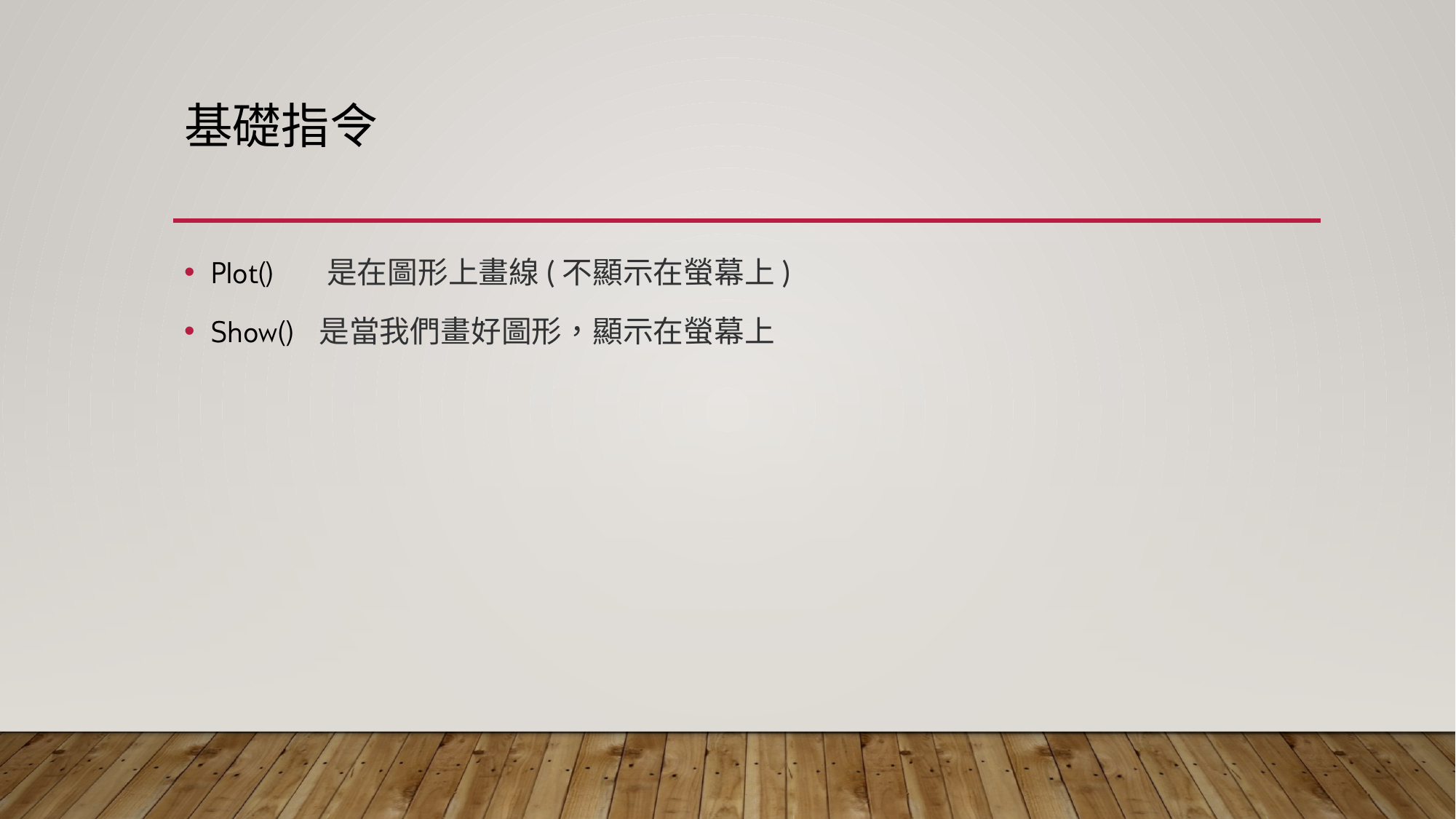

# 基礎指令
Plot()     是在圖形上畫線(不顯示在螢幕上)
Show()  是當我們畫好圖形，顯示在螢幕上